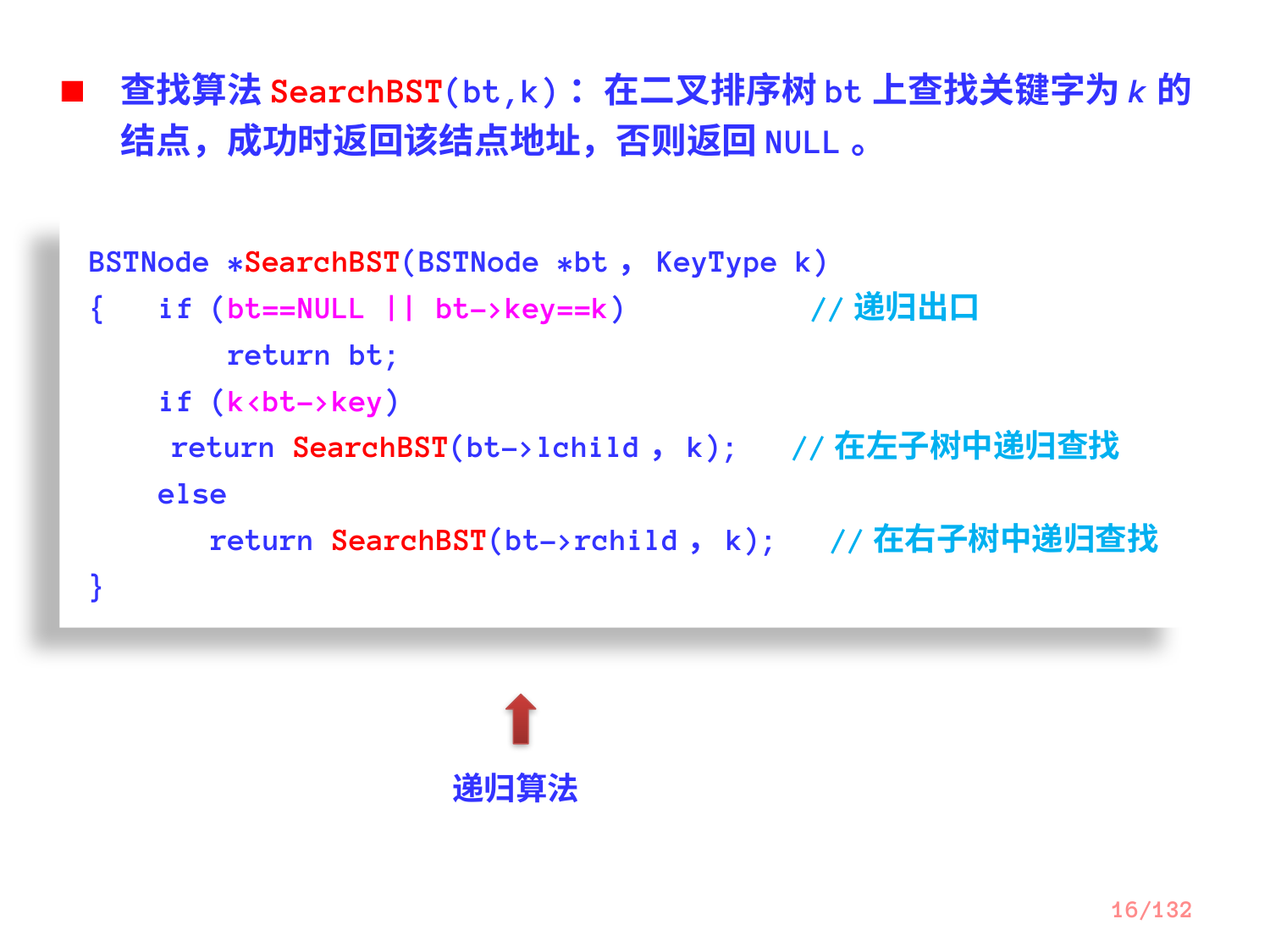

查找算法SearchBST(bt,k)：在二叉排序树bt上查找关键字为k的结点，成功时返回该结点地址，否则返回NULL。
BSTNode *SearchBST(BSTNode *bt，KeyType k)
{   if (bt==NULL || bt->key==k) 	     //递归出口
        return bt;
    if (k<bt->key)
    　 return SearchBST(bt->lchild，k);   //在左子树中递归查找
    else
       return SearchBST(bt->rchild，k);   //在右子树中递归查找
}

递归算法
16/132